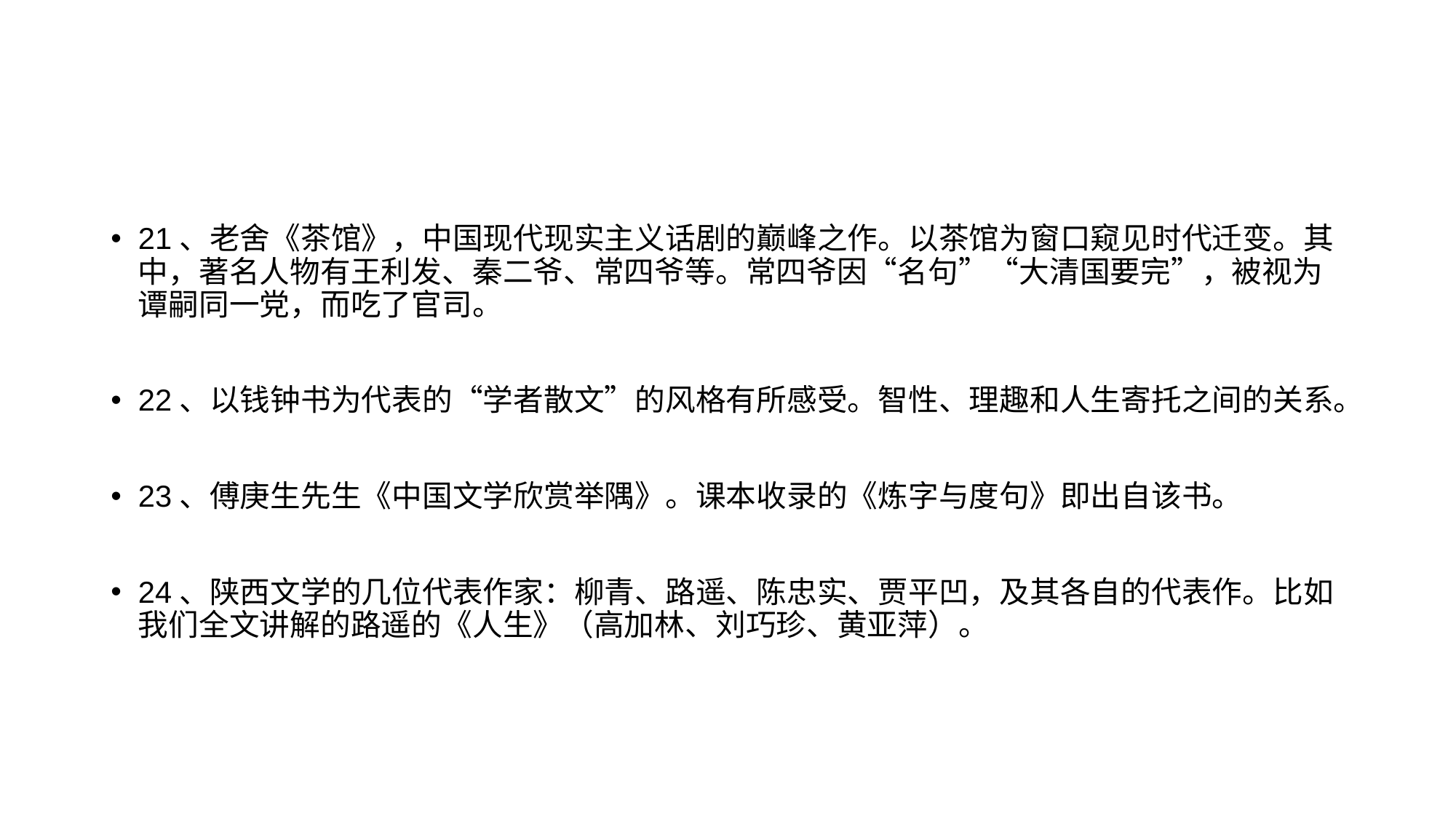

#
21、老舍《茶馆》，中国现代现实主义话剧的巅峰之作。以茶馆为窗口窥见时代迁变。其中，著名人物有王利发、秦二爷、常四爷等。常四爷因“名句”“大清国要完”，被视为谭嗣同一党，而吃了官司。

22、以钱钟书为代表的“学者散文”的风格有所感受。智性、理趣和人生寄托之间的关系。

23、傅庚生先生《中国文学欣赏举隅》。课本收录的《炼字与度句》即出自该书。

24、陕西文学的几位代表作家：柳青、路遥、陈忠实、贾平凹，及其各自的代表作。比如我们全文讲解的路遥的《人生》（高加林、刘巧珍、黄亚萍）。